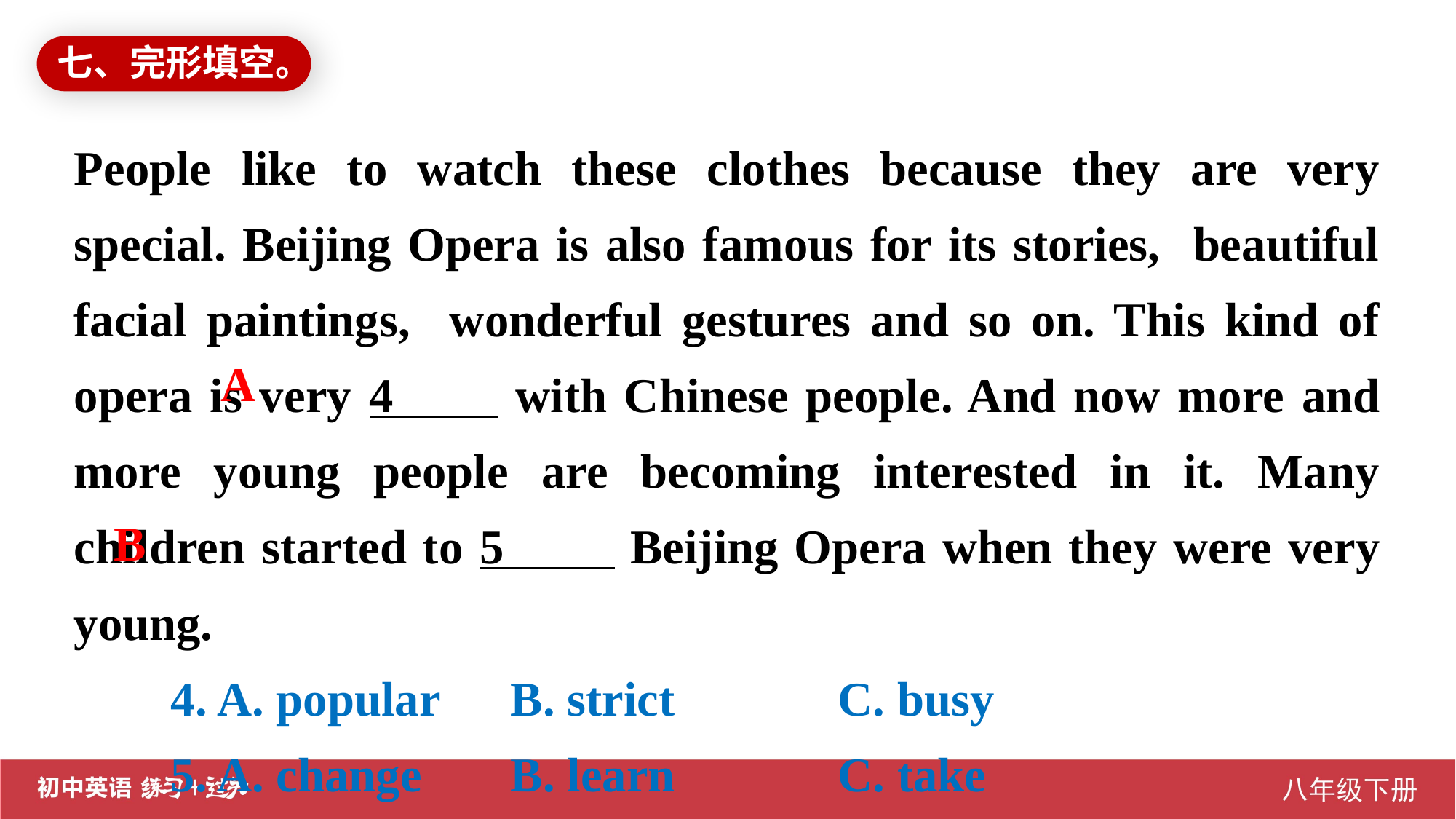

七、完形填空。

People like to watch these clothes because they are very special. Beijing Opera is also famous for its stories,  beautiful facial paintings,  wonderful gestures and so on. This kind of opera is very 4       with Chinese people. And now more and more young people are becoming interested in it. Many children started to 5        Beijing Opera when they were very young.
4. A. popular	B. strict		C. busy
5. A. change	B. learn		C. take

A
B